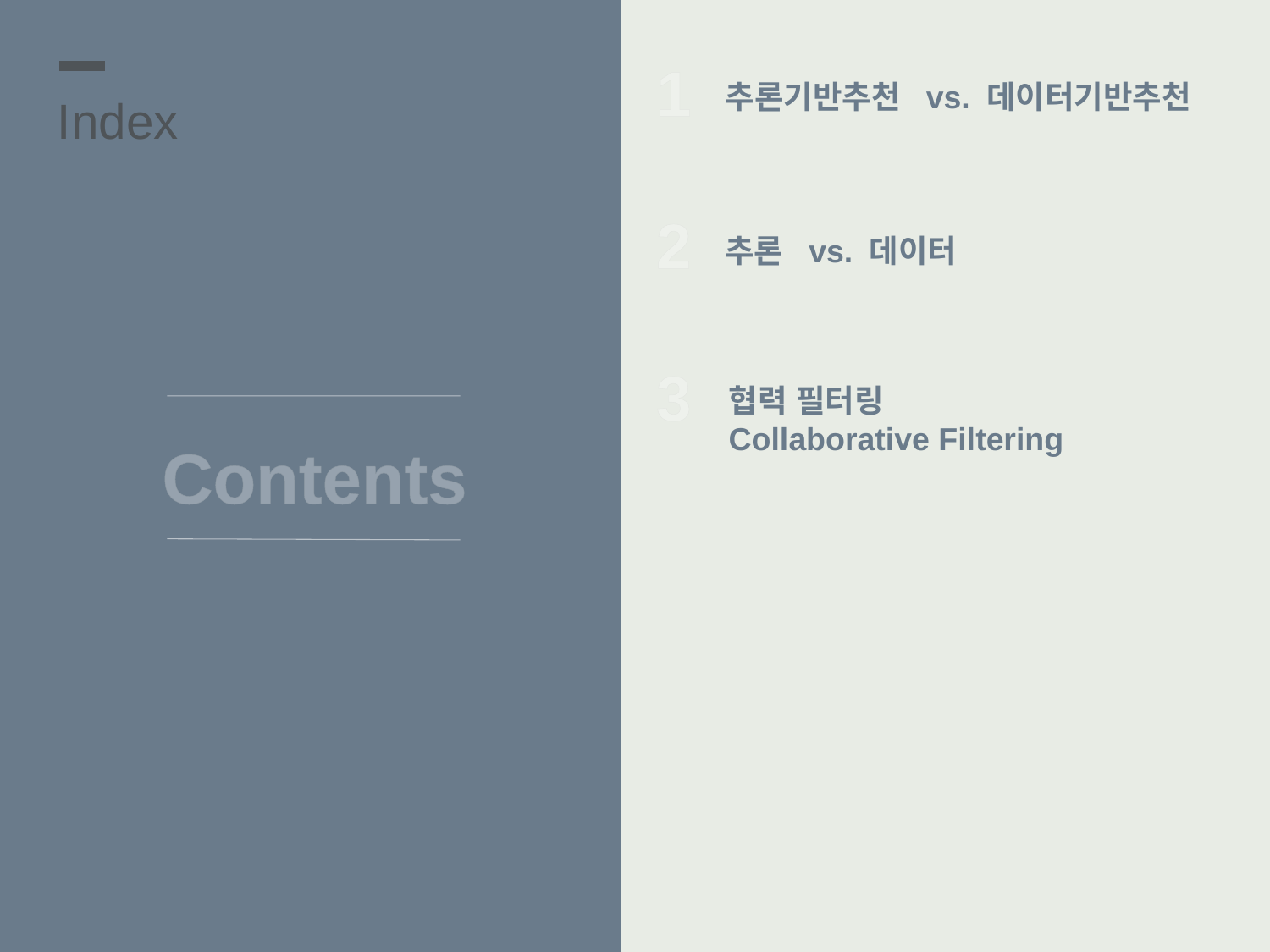

Contents
1

2

3
추론기반추천  vs. 데이터기반추천
Index
추론  vs. 데이터
협력 필터링
Collaborative Filtering